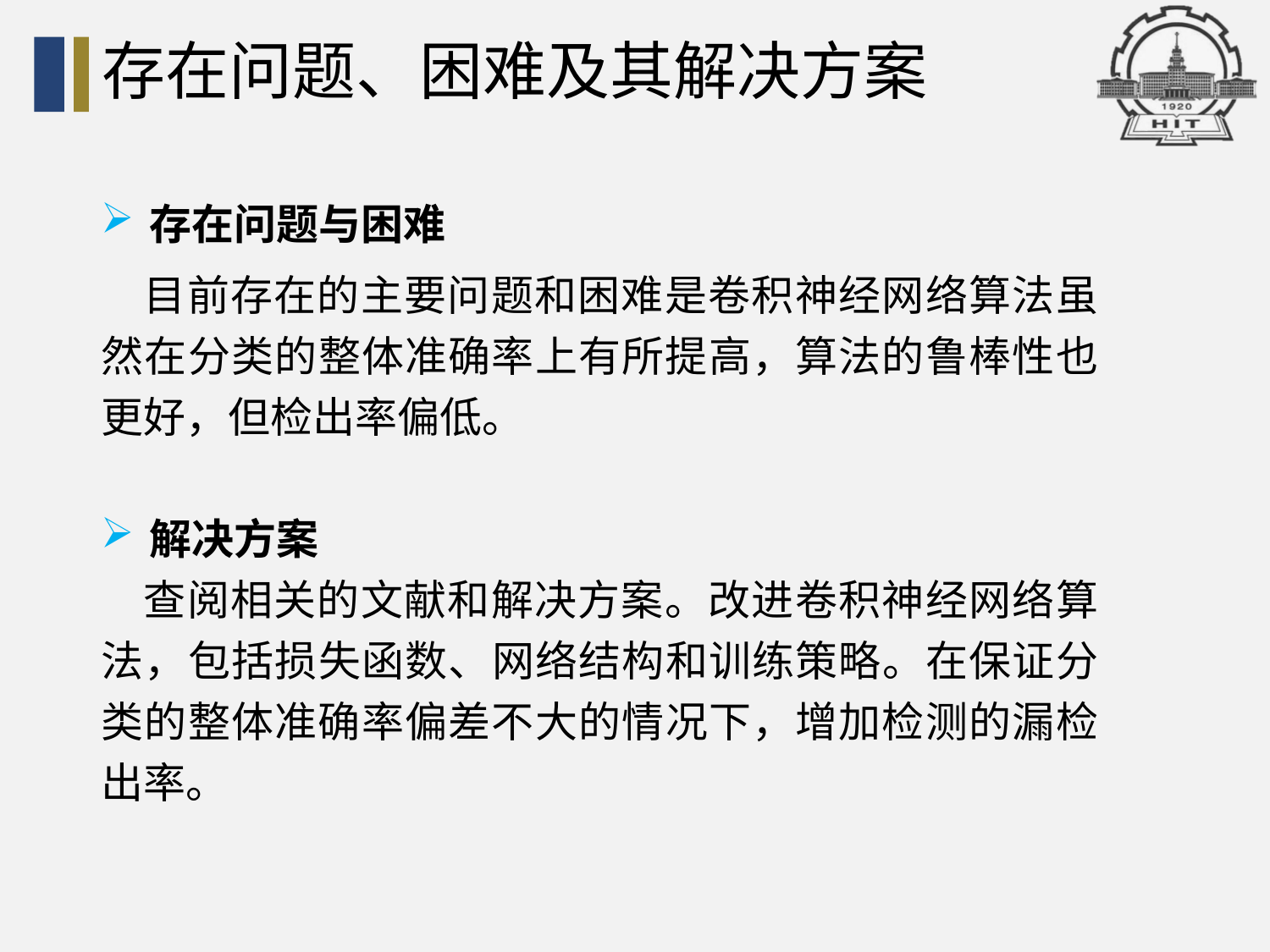

# 存在问题、困难及其解决方案
存在问题与困难
目前存在的主要问题和困难是卷积神经网络算法虽然在分类的整体准确率上有所提高，算法的鲁棒性也更好，但检出率偏低。

解决方案
查阅相关的文献和解决方案。改进卷积神经网络算法，包括损失函数、网络结构和训练策略。在保证分类的整体准确率偏差不大的情况下，增加检测的漏检出率。